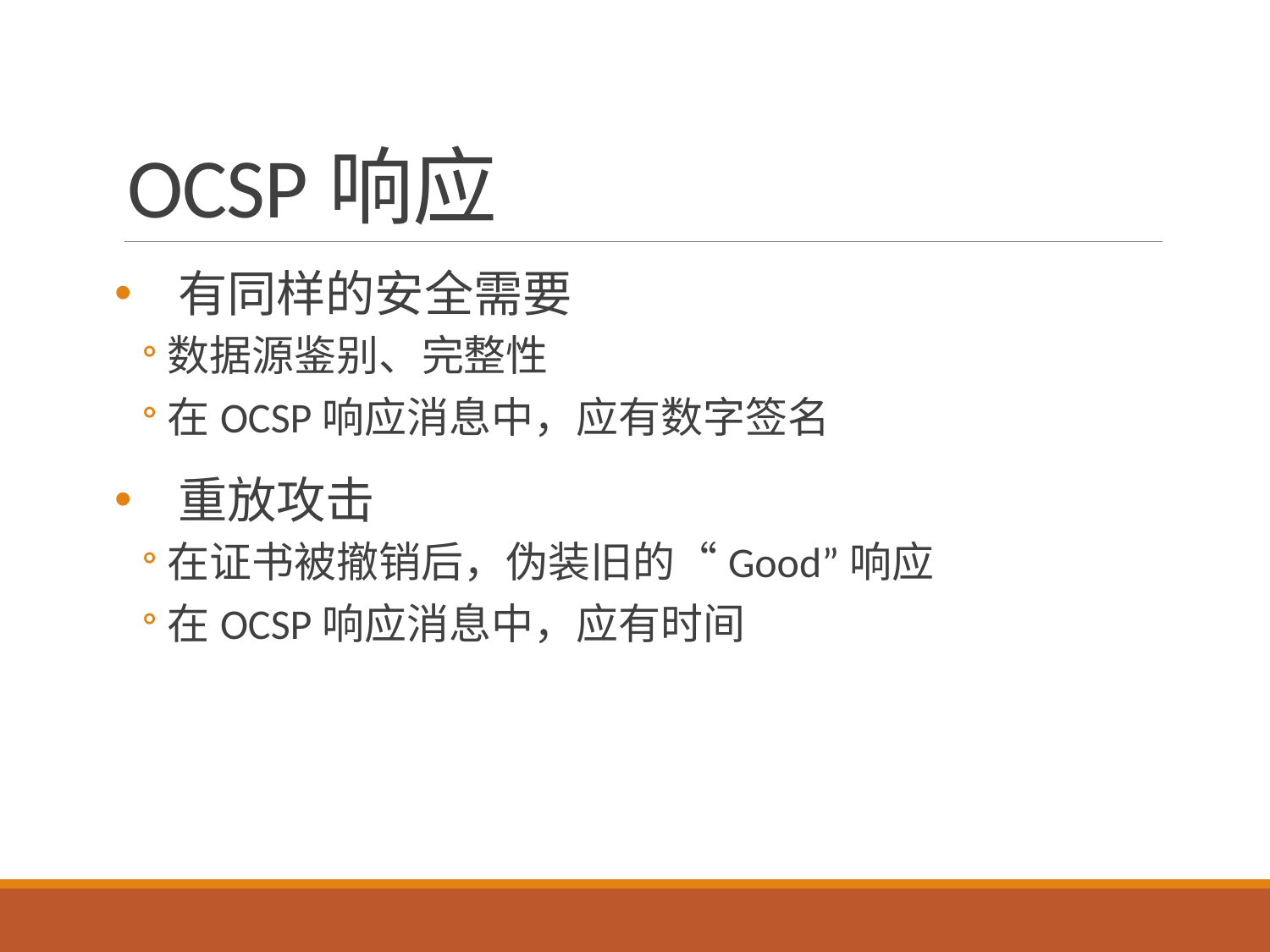

# OCSP响应
有同样的安全需要
数据源鉴别、完整性
在OCSP响应消息中，应有数字签名
重放攻击
在证书被撤销后，伪装旧的“Good”响应
在OCSP响应消息中，应有时间
66